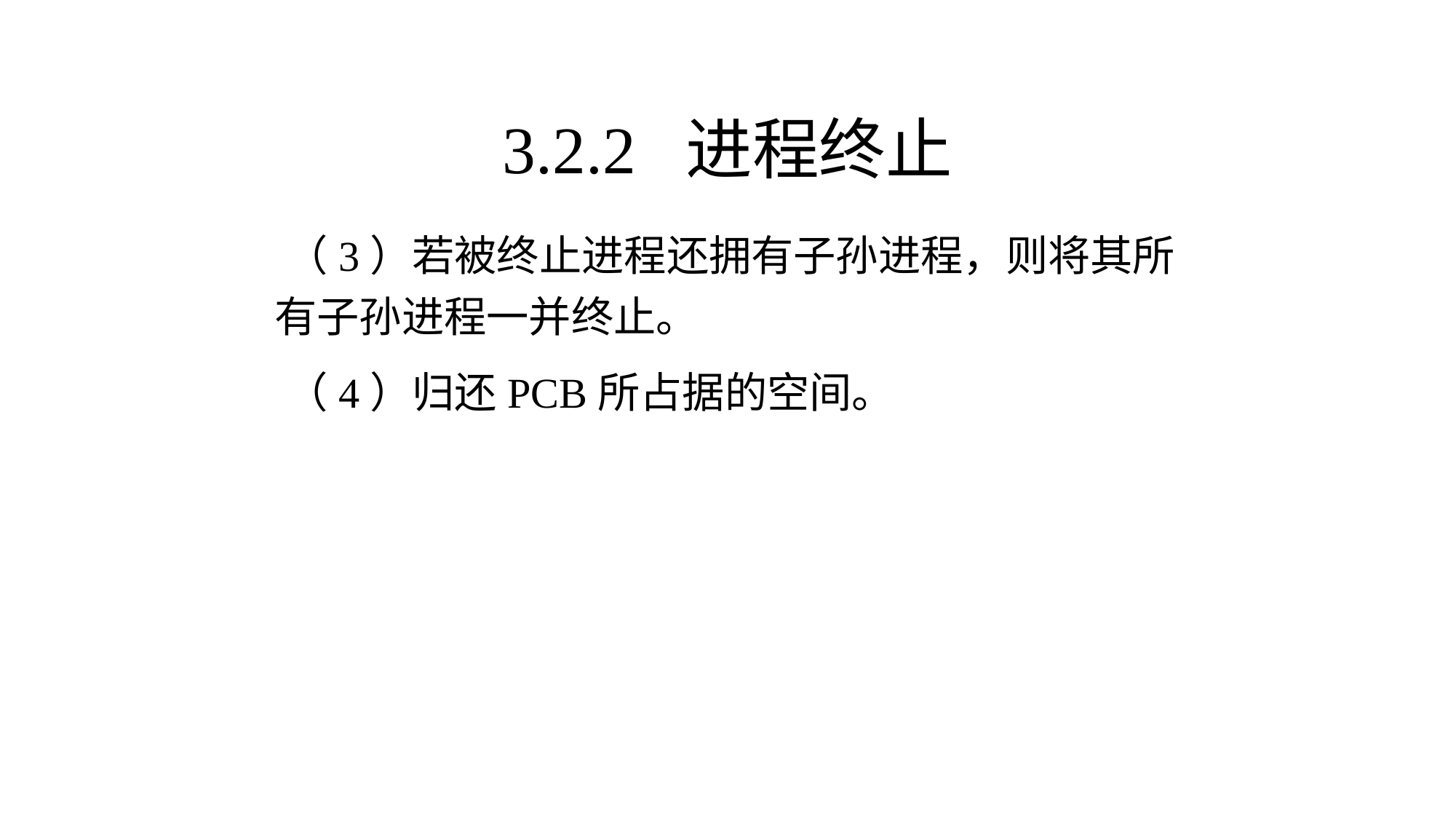

3.2.2  进程终止
   （3）若被终止进程还拥有子孙进程，则将其所有子孙进程一并终止。
   （4）归还PCB所占据的空间。
6